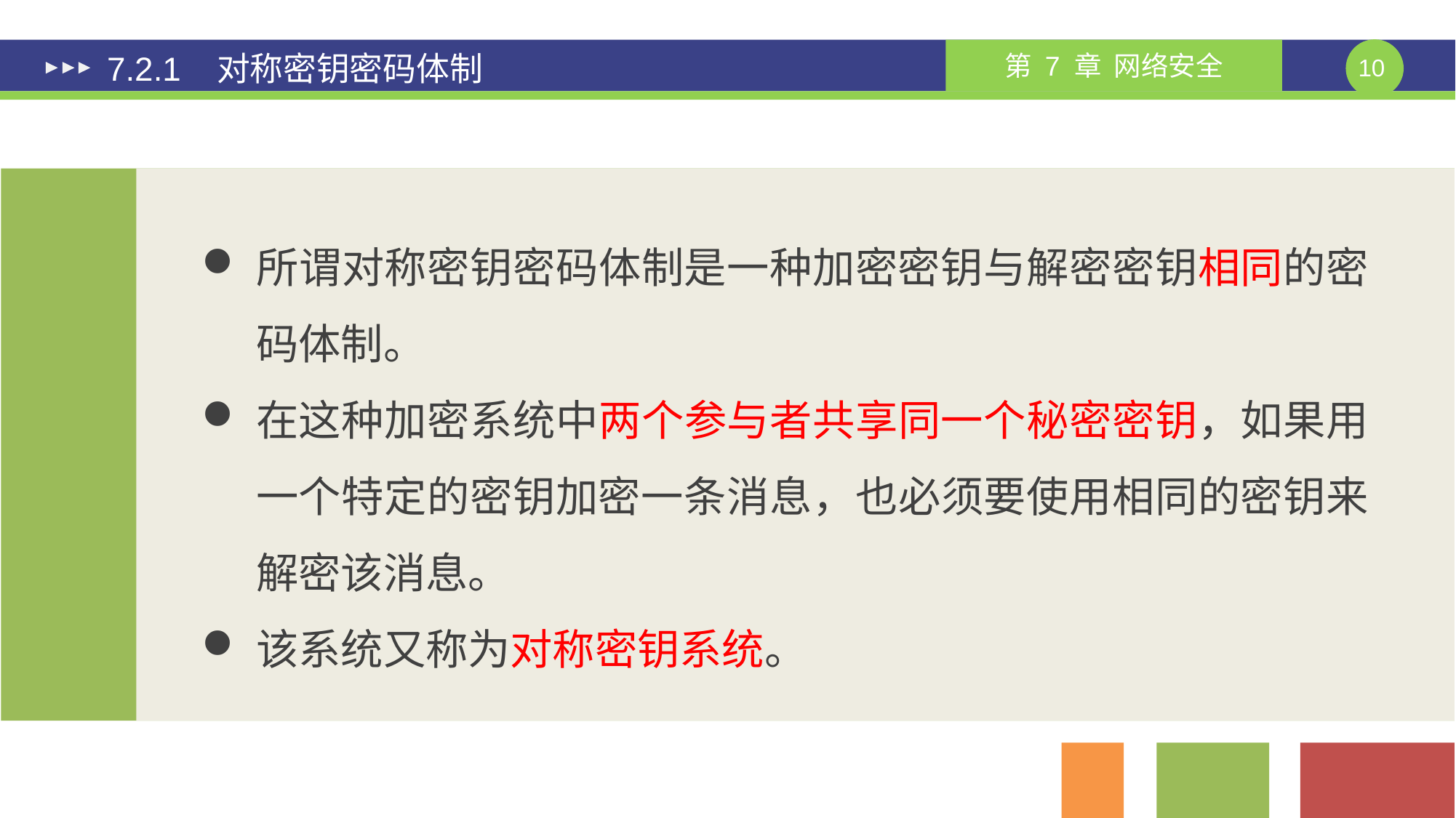

# 7.2.1   对称密钥密码体制

所谓对称密钥密码体制是一种加密密钥与解密密钥相同的密码体制。
在这种加密系统中两个参与者共享同一个秘密密钥，如果用一个特定的密钥加密一条消息，也必须要使用相同的密钥来解密该消息。
该系统又称为对称密钥系统。

课件制作人：谢钧  谢希仁